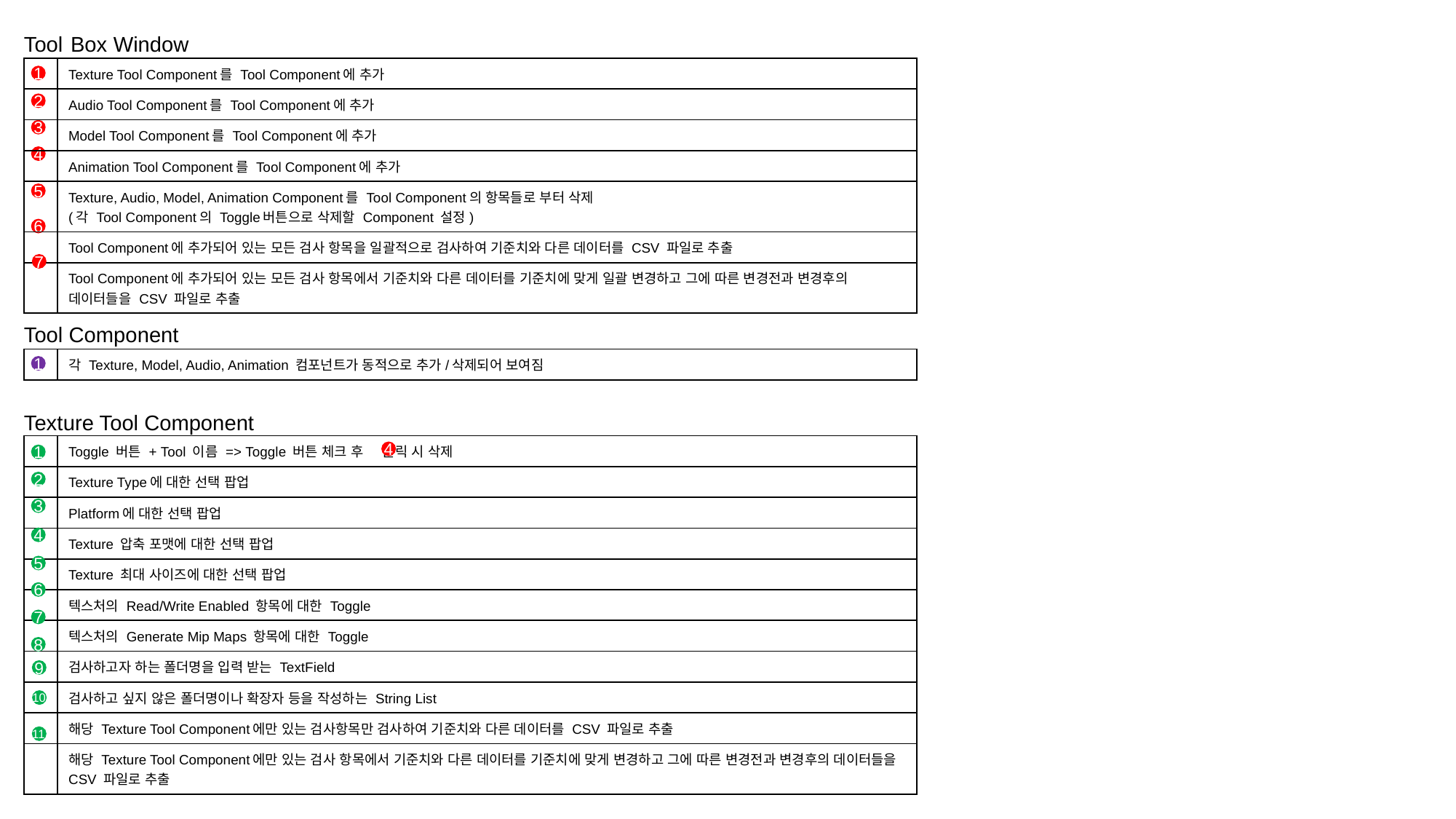

Tool Box Window
|  | Texture Tool Component를 Tool Component에 추가 |
| --- | --- |
|  | Audio Tool Component를 Tool Component에 추가 |
|  | Model Tool Component를 Tool Component에 추가 |
|  | Animation Tool Component를 Tool Component에 추가 |
|  | Texture, Audio, Model, Animation Component를 Tool Component의 항목들로 부터 삭제 (각 Tool Component의 Toggle버튼으로 삭제할 Component 설정) |
|  | Tool Component에 추가되어 있는 모든 검사 항목을 일괄적으로 검사하여 기준치와 다른 데이터를 CSV 파일로 추출 |
|  | Tool Component에 추가되어 있는 모든 검사 항목에서 기준치와 다른 데이터를 기준치에 맞게 일괄 변경하고 그에 따른 변경전과 변경후의 데이터들을 CSV 파일로 추출 |
1
2
3
4
5
6
7
Tool Component
|  | 각 Texture, Model, Audio, Animation 컴포넌트가 동적으로 추가/삭제되어 보여짐 |
| --- | --- |
1
Texture Tool Component
|  | Toggle 버튼 + Tool 이름 => Toggle 버튼 체크 후 클릭 시 삭제 |
| --- | --- |
|  | Texture Type에 대한 선택 팝업 |
|  | Platform에 대한 선택 팝업 |
|  | Texture 압축 포맷에 대한 선택 팝업 |
|  | Texture 최대 사이즈에 대한 선택 팝업 |
|  | 텍스처의 Read/Write Enabled 항목에 대한 Toggle |
|  | 텍스처의 Generate Mip Maps 항목에 대한 Toggle |
|  | 검사하고자 하는 폴더명을 입력 받는 TextField |
|  | 검사하고 싶지 않은 폴더명이나 확장자 등을 작성하는 String List |
|  | 해당 Texture Tool Component에만 있는 검사항목만 검사하여 기준치와 다른 데이터를 CSV 파일로 추출 |
|  | 해당 Texture Tool Component에만 있는 검사 항목에서 기준치와 다른 데이터를 기준치에 맞게 변경하고 그에 따른 변경전과 변경후의 데이터들을 CSV 파일로 추출 |
4
1
2
3
4
5
6
7
8
9
10

11